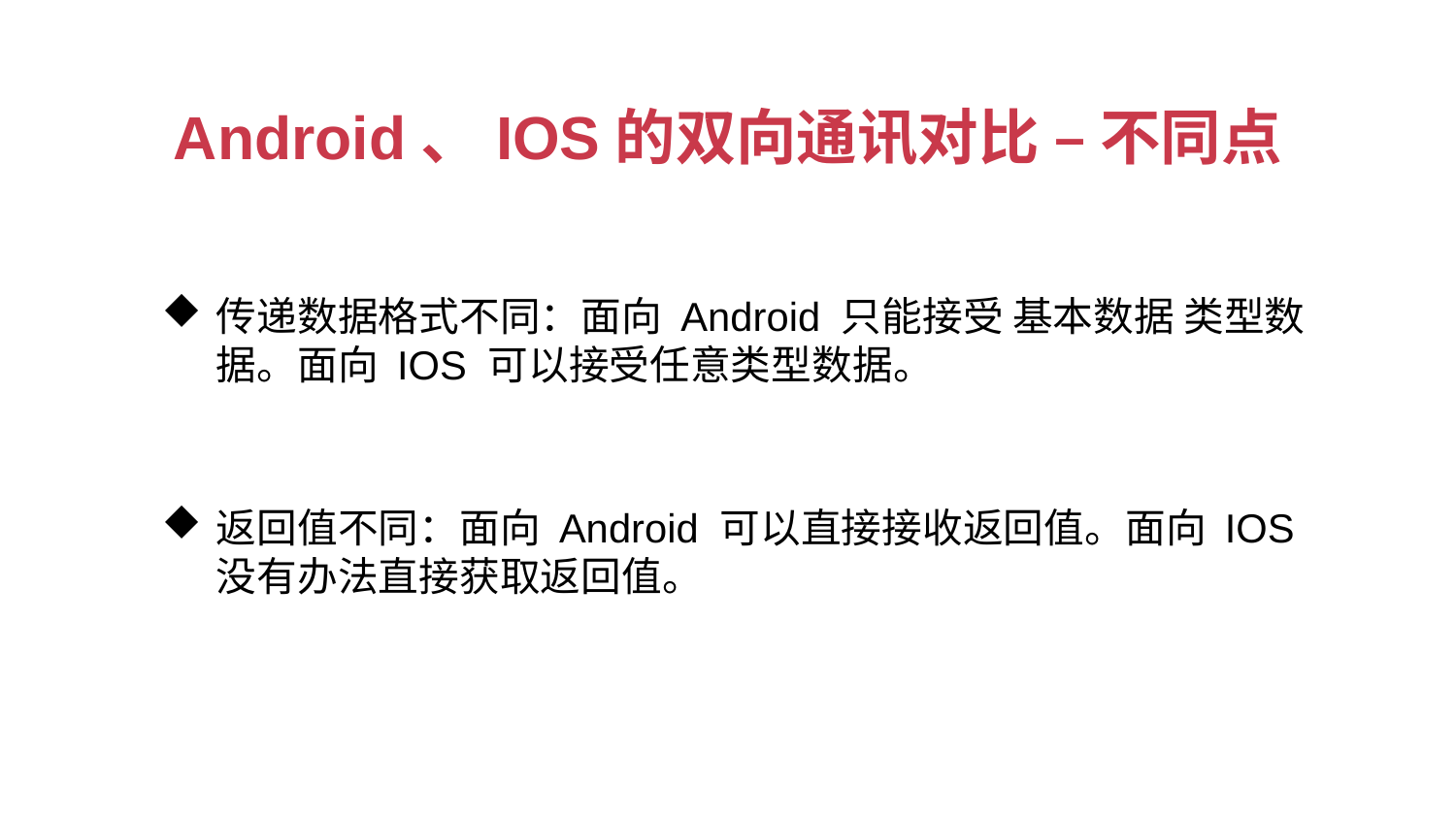

Android、IOS的双向通讯对比 – 不同点
传递数据格式不同：面向 Android 只能接受 基本数据 类型数据。面向 IOS 可以接受任意类型数据。
返回值不同：面向 Android 可以直接接收返回值。面向 IOS 没有办法直接获取返回值。